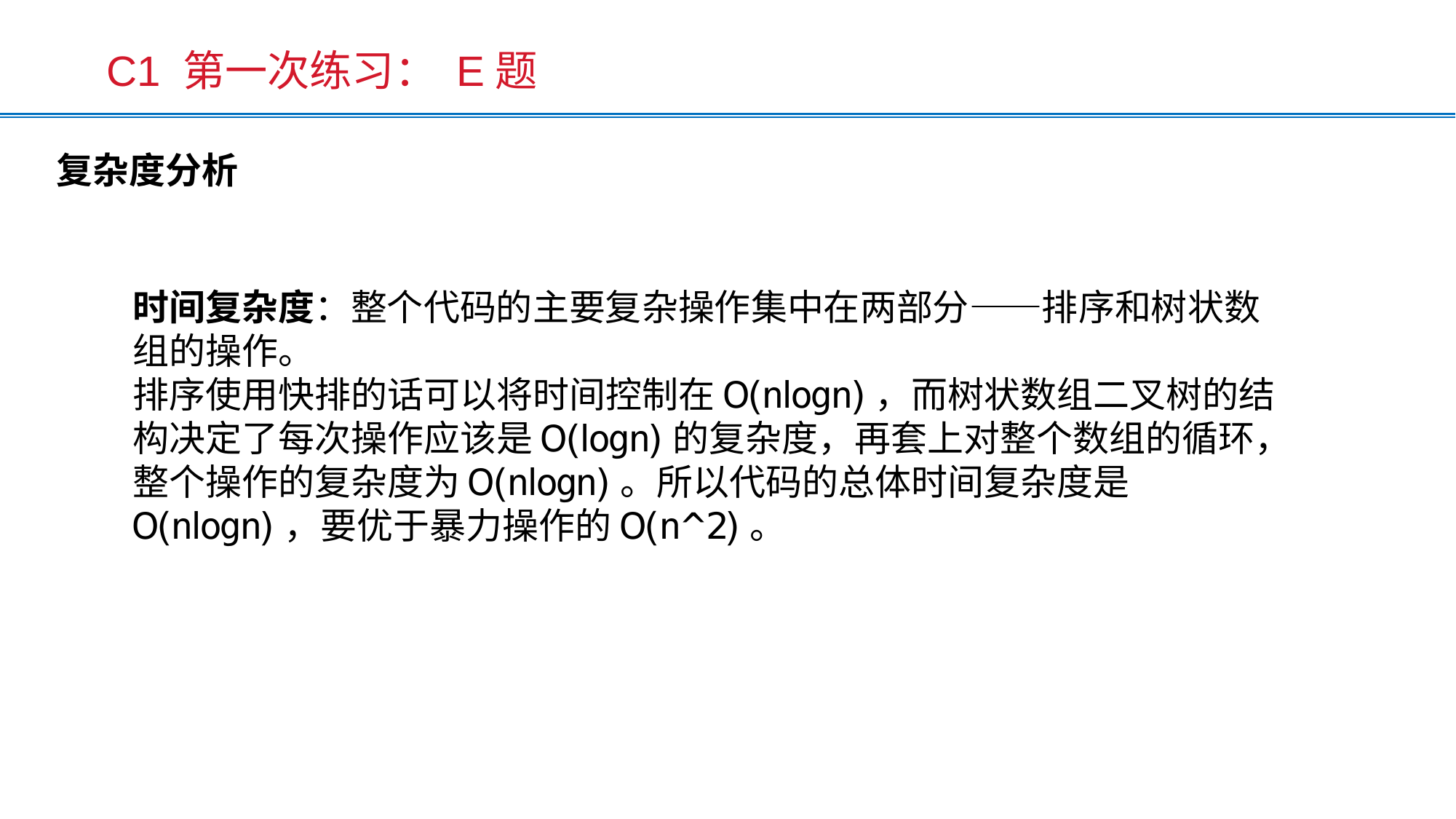

C1 第一次练习： E题
复杂度分析

时间复杂度：整个代码的主要复杂操作集中在两部分——排序和树状数组的操作。
排序使用快排的话可以将时间控制在O(nlogn)，而树状数组二叉树的结构决定了每次操作应该是O(logn)的复杂度，再套上对整个数组的循环，整个操作的复杂度为O(nlogn)。所以代码的总体时间复杂度是O(nlogn)，要优于暴力操作的O(n^2)。